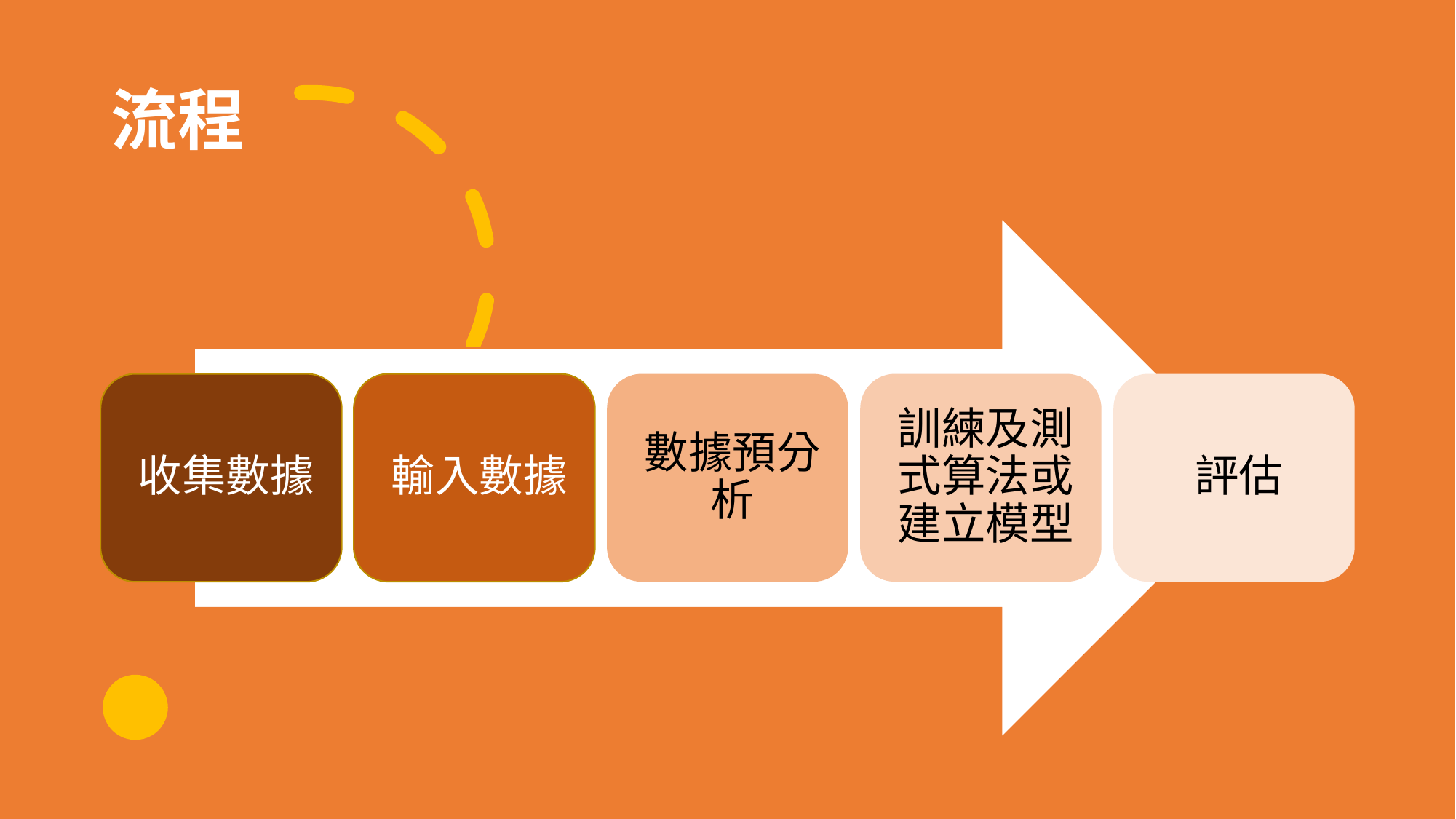

# 流程

收集數據
輸入數據
數據預分析
訓練及測式算法或建立模型
評估